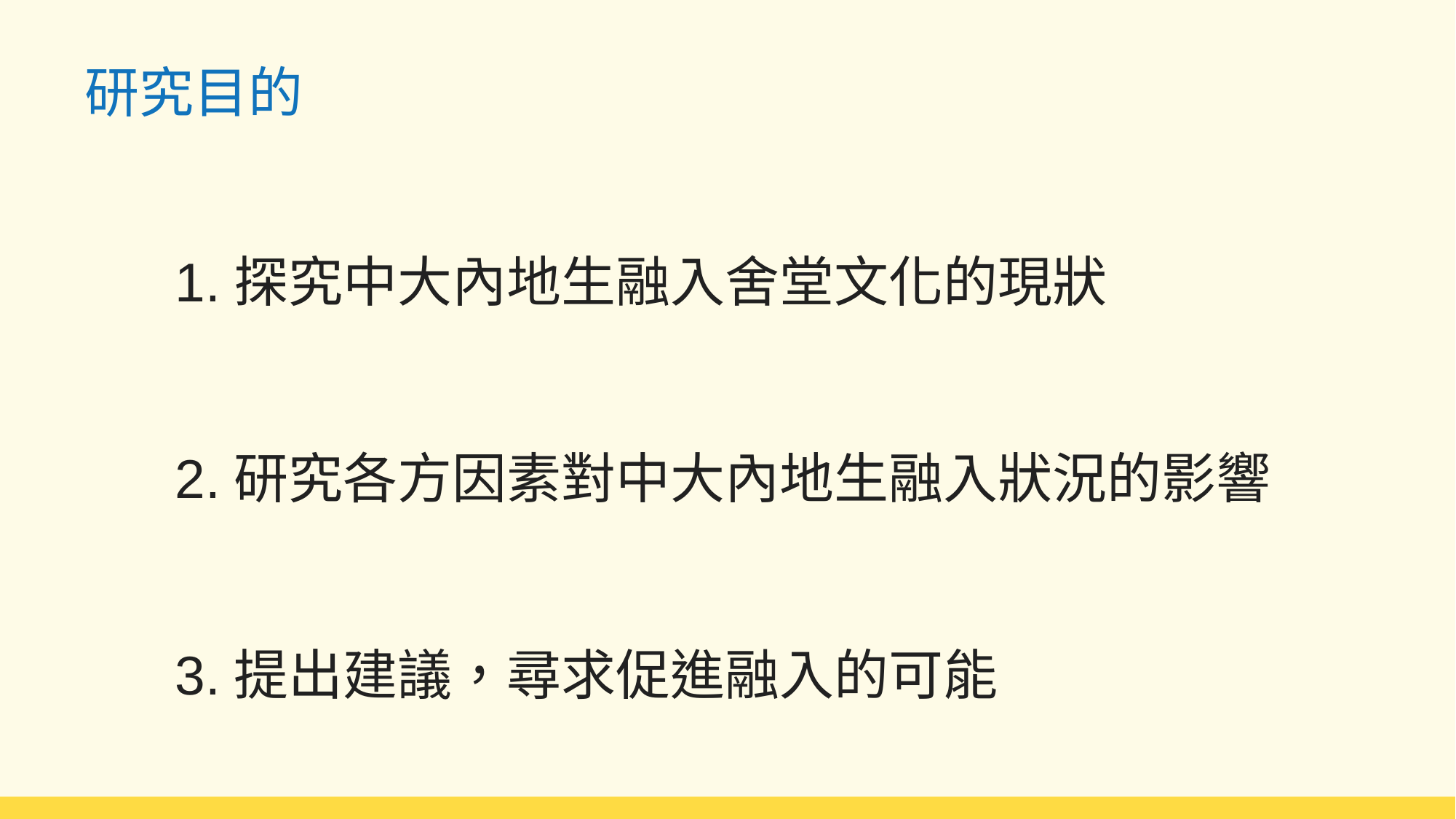

研究目的

# 1.探究中大內地生融入舍堂文化的現狀 2.研究各方因素對中大內地生融入狀況的影響 3.提出建議，尋求促進融入的可能